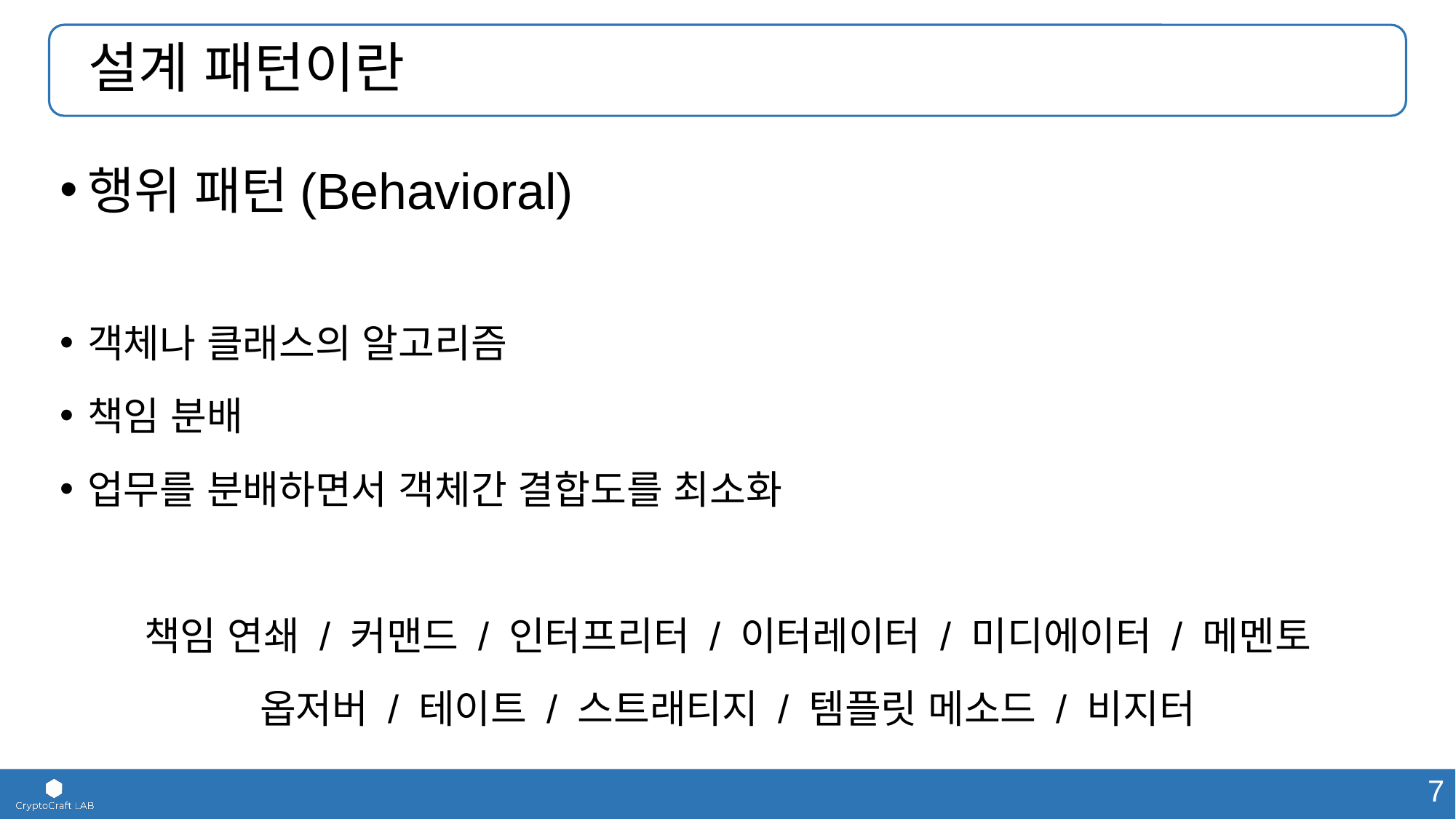

# 설계 패턴이란
행위 패턴(Behavioral)

객체나 클래스의 알고리즘
책임 분배
업무를 분배하면서 객체간 결합도를 최소화

책임 연쇄 / 커맨드 / 인터프리터 / 이터레이터 / 미디에이터 / 메멘토
옵저버 / 테이트 / 스트래티지 / 템플릿 메소드 / 비지터